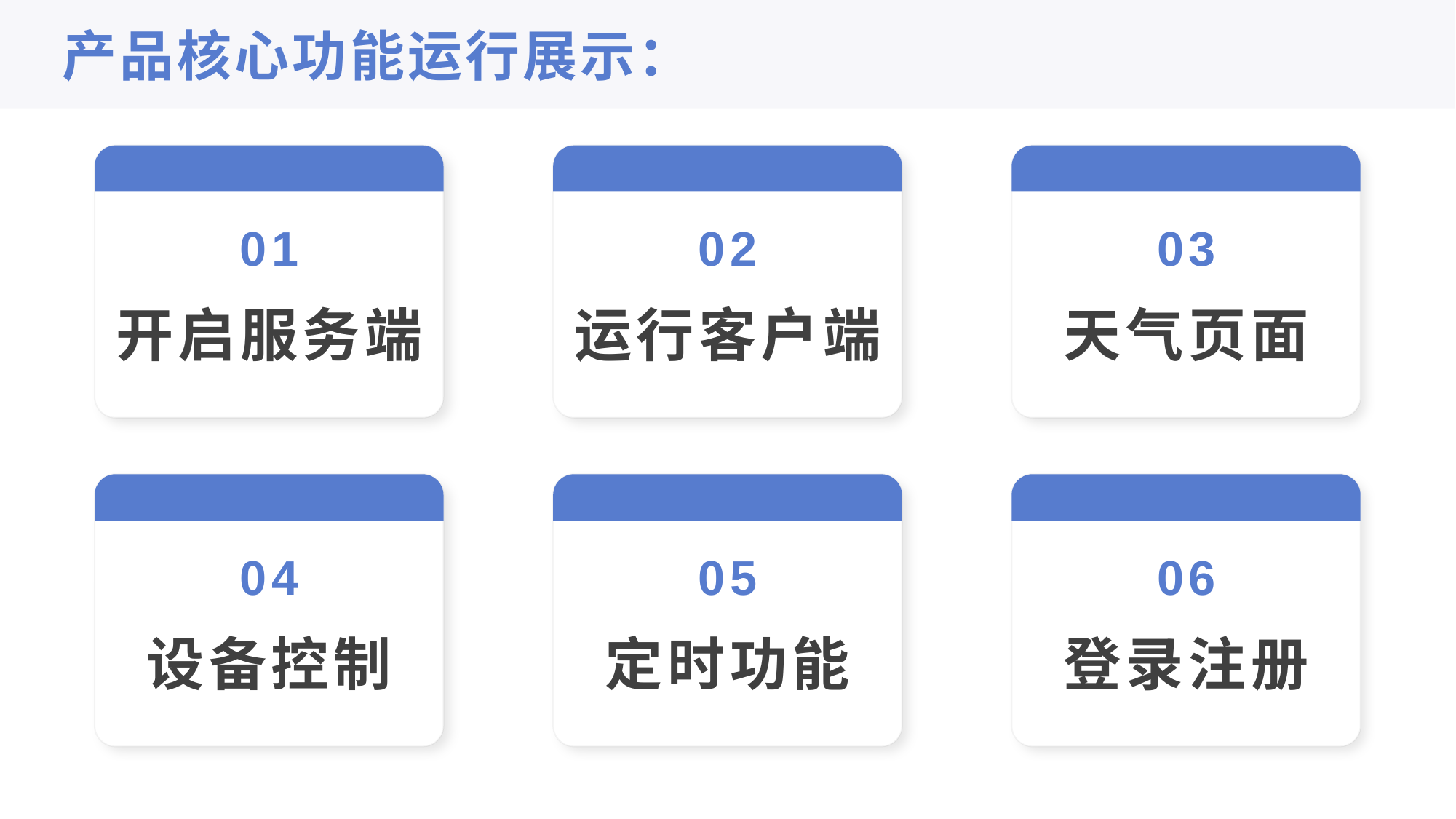

产品核心功能运行展示：

01
02
03
开启服务端
运行客户端
天气页面

04
05
06
设备控制
定时功能
登录注册